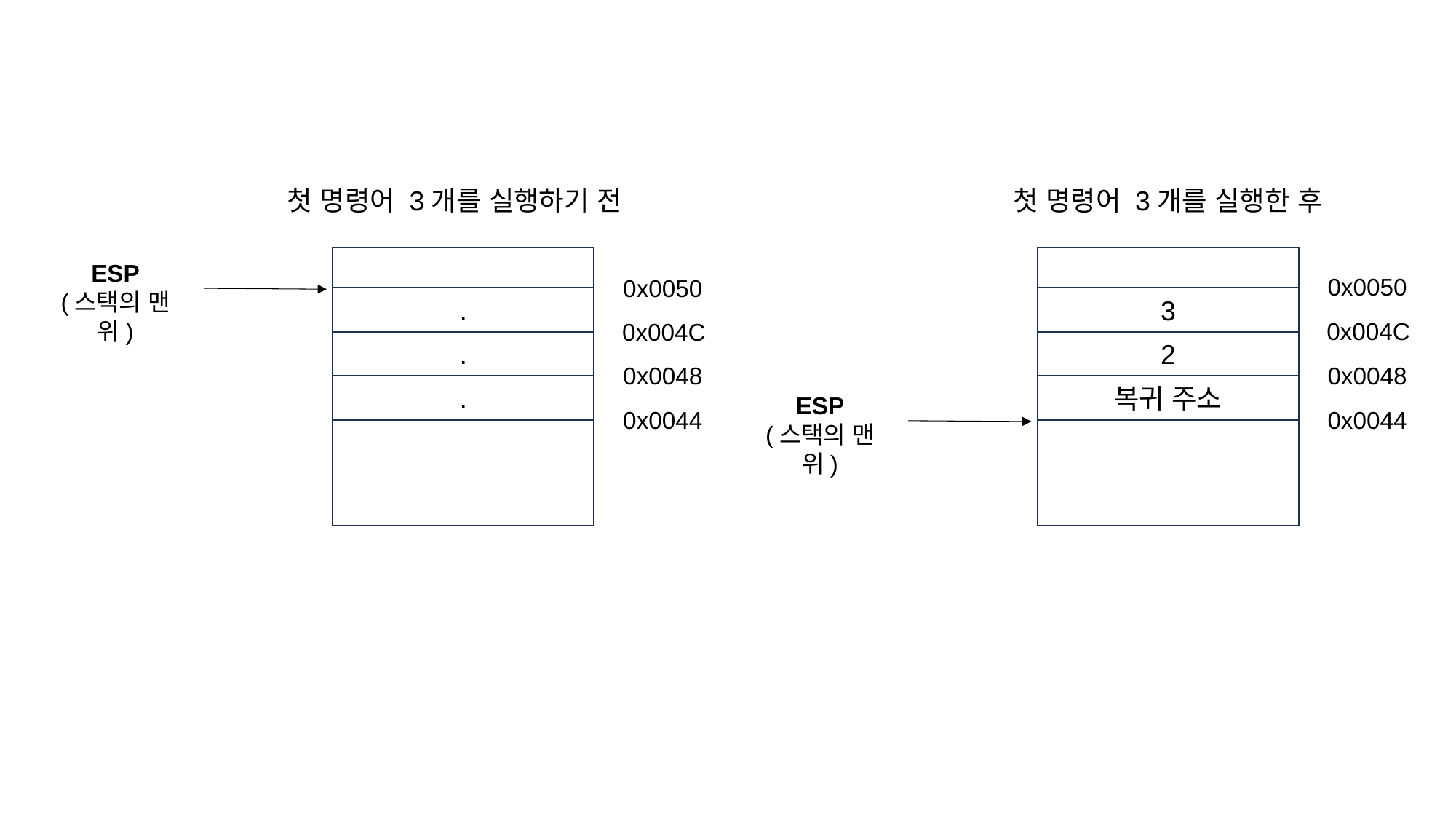

첫 명령어 3개를 실행하기 전
첫 명령어 3개를 실행한 후

ESP
(스택의 맨 위)
0x0050
0x0050
.
3
0x004C
0x004C
.
2

0x0048
0x0048
.
복귀 주소
ESP
(스택의 맨 위)
0x0044
0x0044